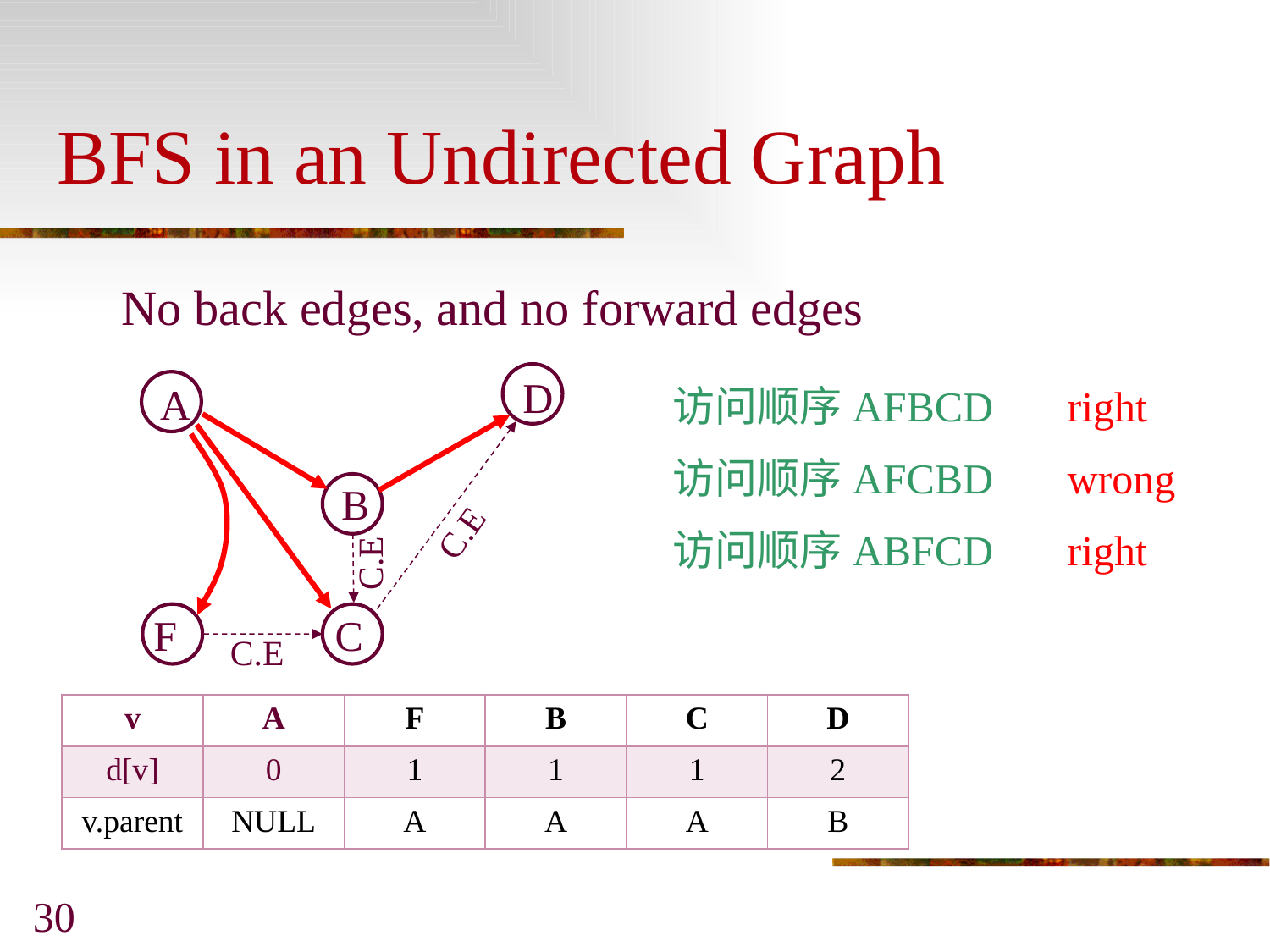

# BFS in an Undirected Graph
No back edges, and no forward edges

D
A

访问顺序AFBCD       right
访问顺序AFCBD       wrong
访问顺序ABFCD       right

B

C.E
C.E

F
C

C.E

| v | A | F | B | C | D |
| --- | --- | --- | --- | --- | --- |
| d[v] | 0 | 1 | 1 | 1 | 2 |
| v.parent | NULL | A | A | A | B |
30